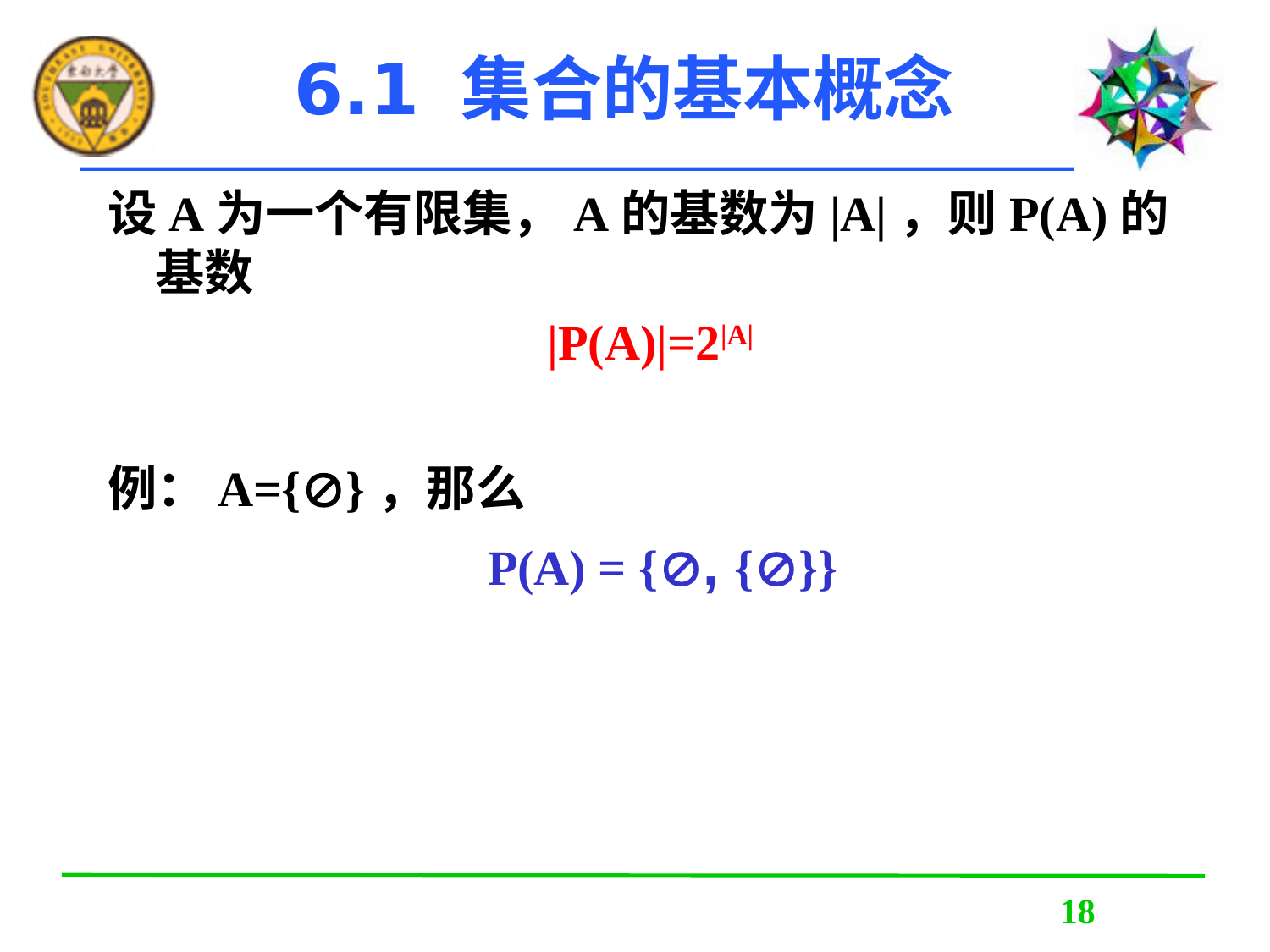

# 6.1 集合的基本概念
设A为一个有限集，A的基数为|A|，则P(A)的基数
|P(A)|=2|A|

例：A={∅}，那么
  P(A) = {∅, {∅}}